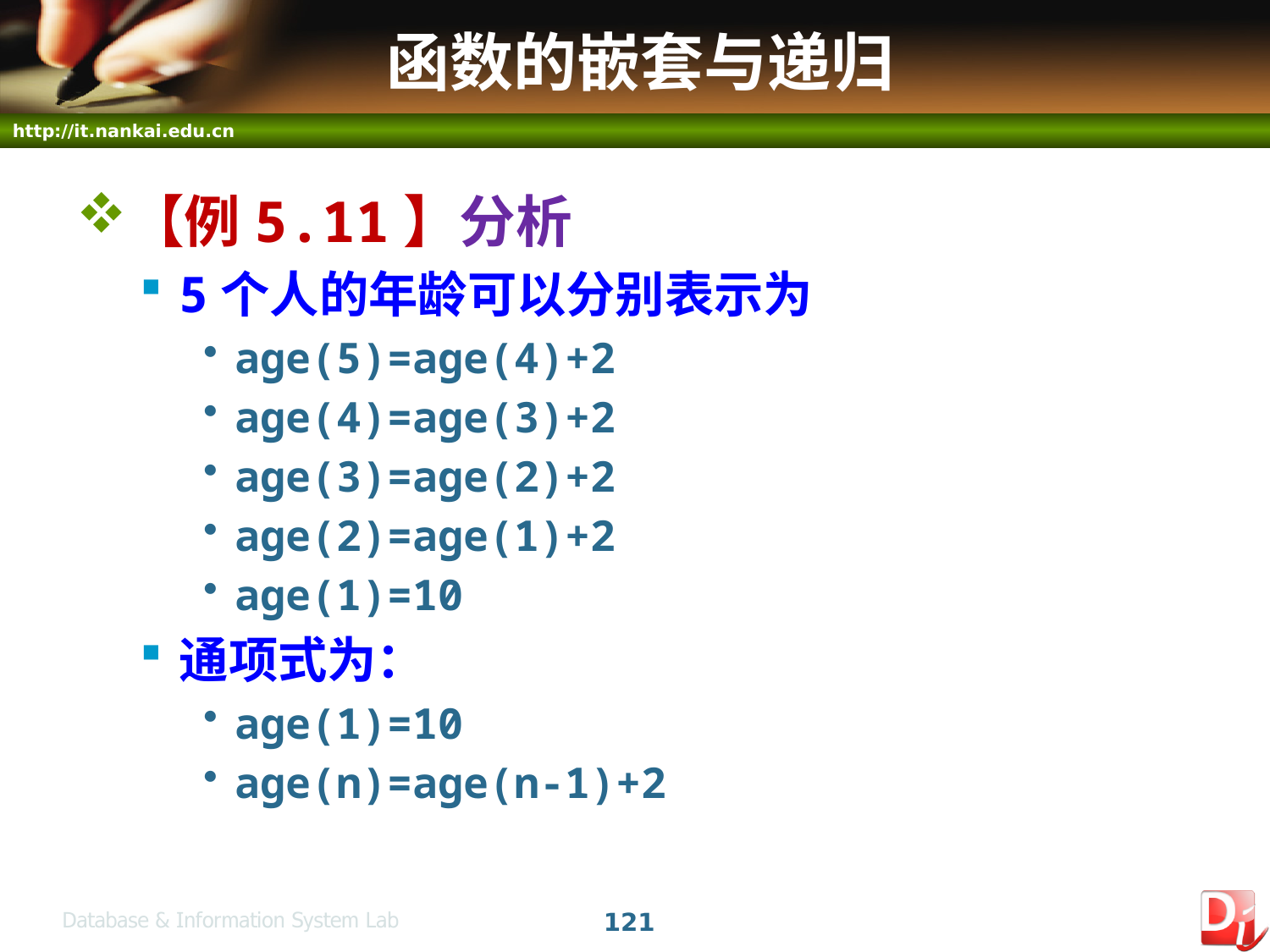

# 函数的嵌套与递归
【例5.11】分析
5个人的年龄可以分别表示为
age(5)=age(4)+2
age(4)=age(3)+2
age(3)=age(2)+2
age(2)=age(1)+2
age(1)=10
通项式为：
age(1)=10
age(n)=age(n-1)+2
121
Database & Information System Lab